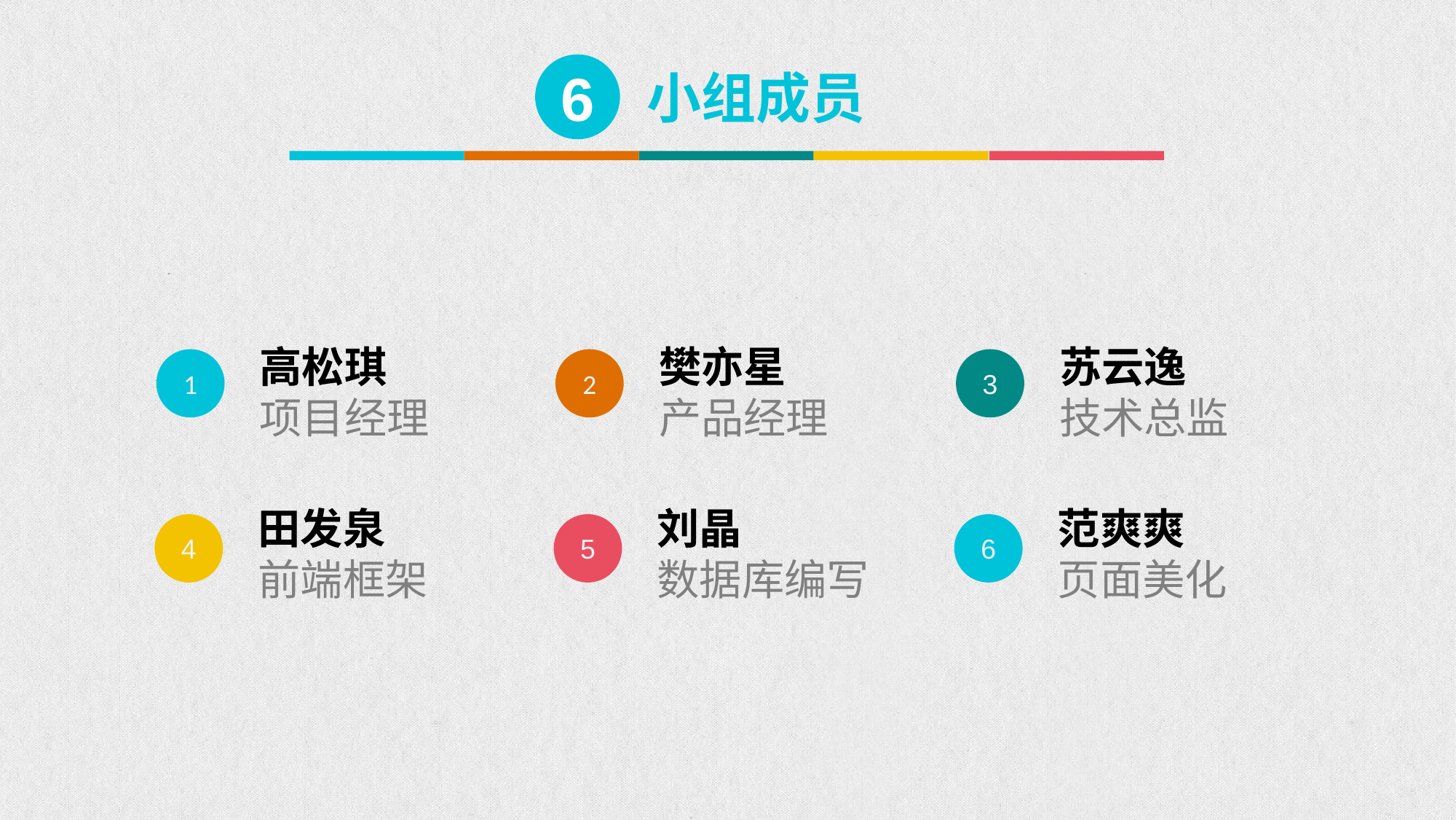

6
小组成员

高松琪
项目经理
樊亦星
产品经理
苏云逸
技术总监
1
2
3
田发泉
前端框架
刘晶
数据库编写
范爽爽
页面美化
4
5
6